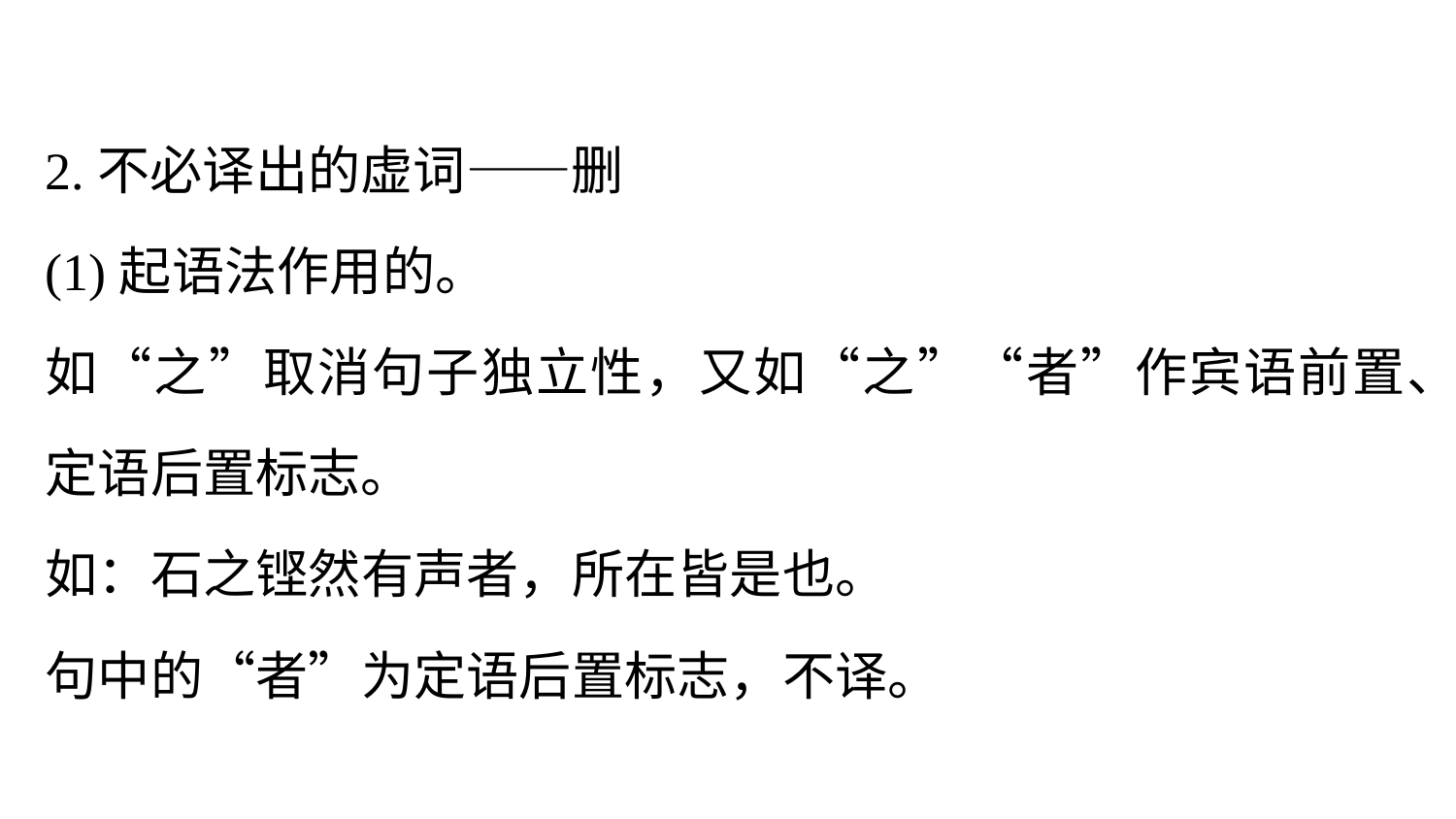

2.不必译出的虚词——删
(1)起语法作用的。
如“之”取消句子独立性，又如“之”“者”作宾语前置、定语后置标志。
如：石之铿然有声者，所在皆是也。
句中的“者”为定语后置标志，不译。